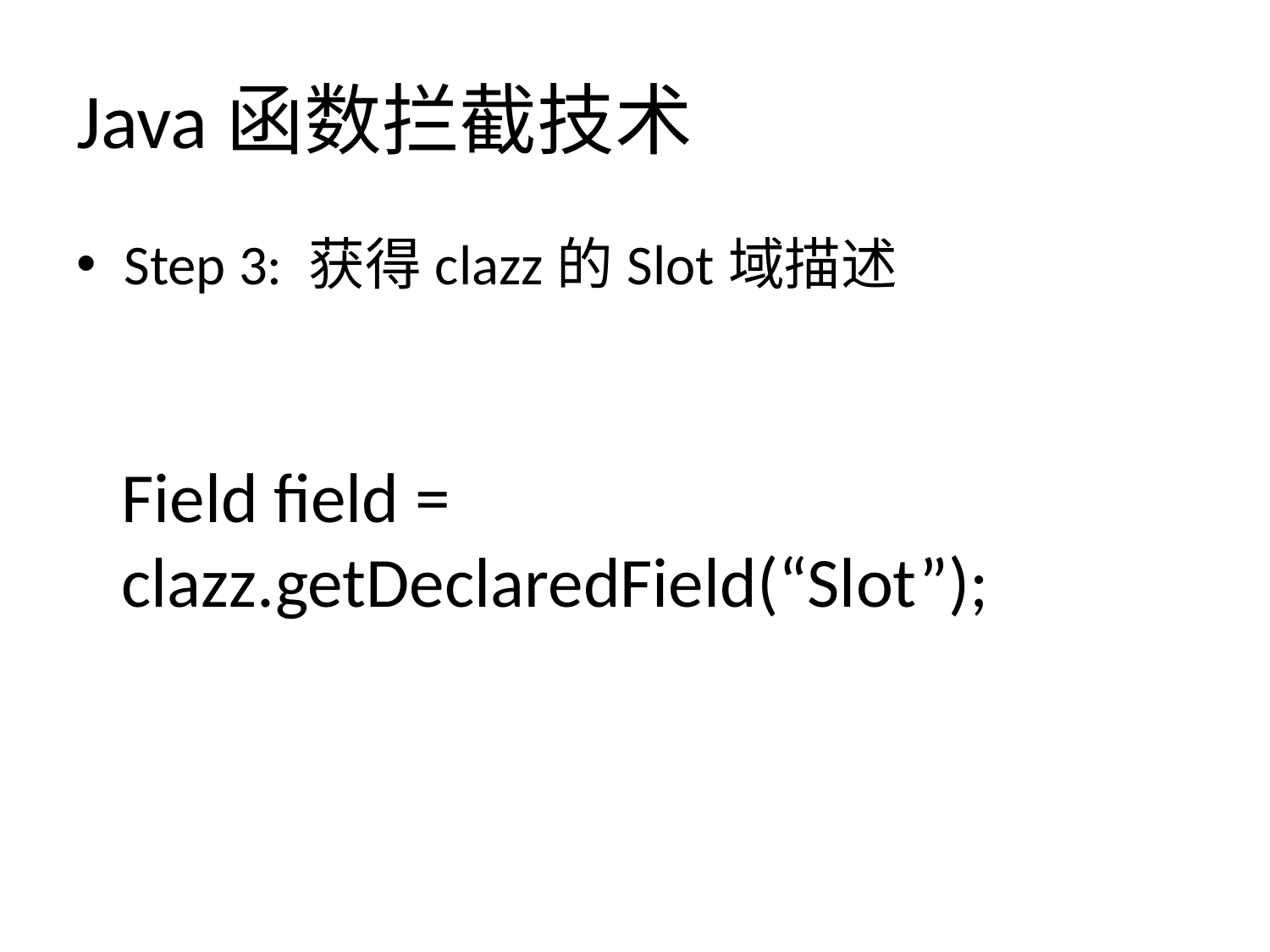

# Java函数拦截技术
Step 3: 获得clazz的Slot域描述
Field field = clazz.getDeclaredField(“Slot”);